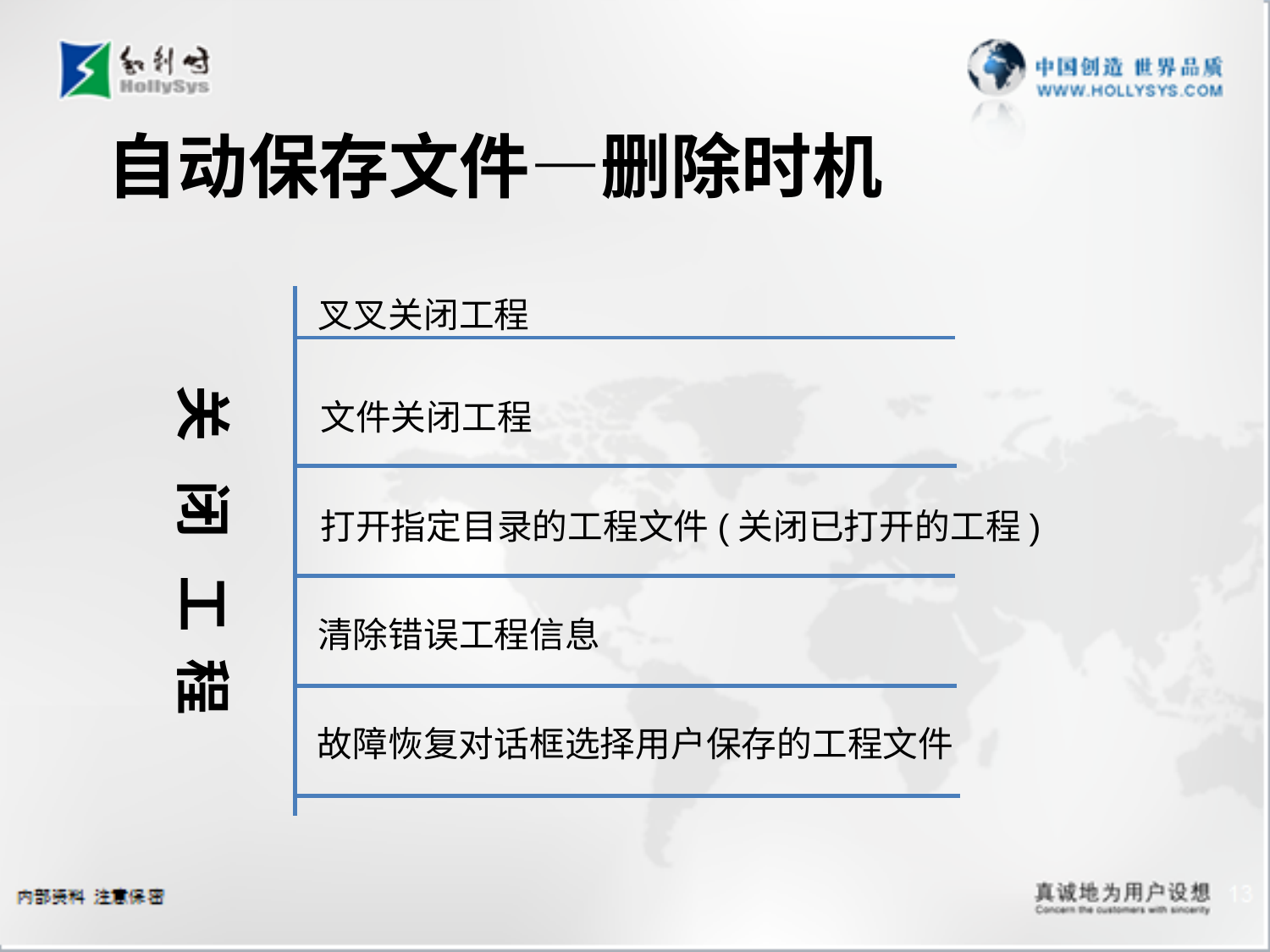

自动保存文件—删除时机
叉叉关闭工程
关   闭   工  程
文件关闭工程
打开指定目录的工程文件(关闭已打开的工程)
清除错误工程信息
故障恢复对话框选择用户保存的工程文件